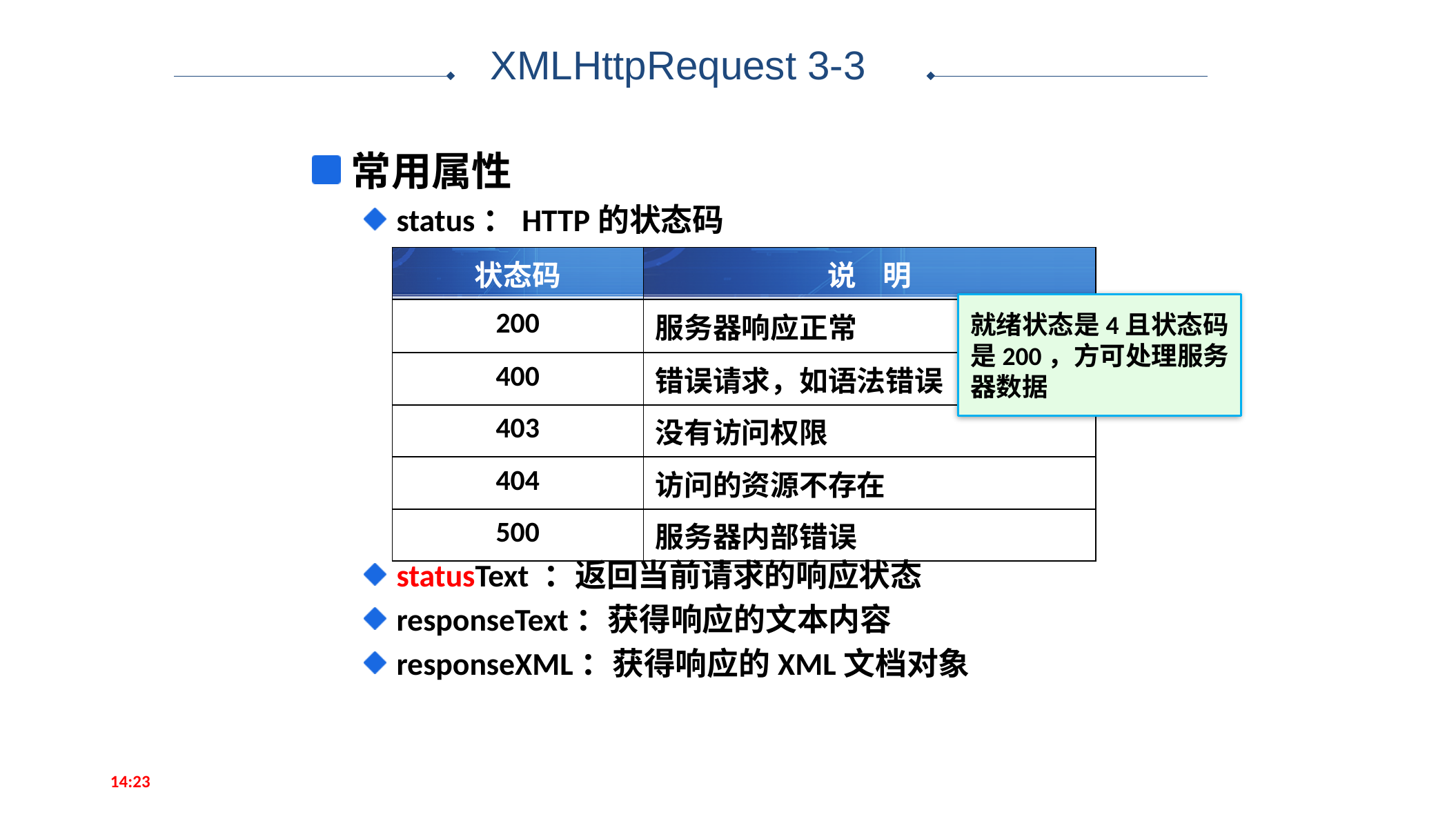

XMLHttpRequest 3-3
常用属性
status：HTTP的状态码

statusText ：返回当前请求的响应状态
responseText：获得响应的文本内容
responseXML：获得响应的XML文档对象
| 状态码 | 说 明 |
| --- | --- |
| 200 | 服务器响应正常 |
| 400 | 错误请求，如语法错误 |
| 403 | 没有访问权限 |
| 404 | 访问的资源不存在 |
| 500 | 服务器内部错误 |
就绪状态是4且状态码是200，方可处理服务器数据
14:23